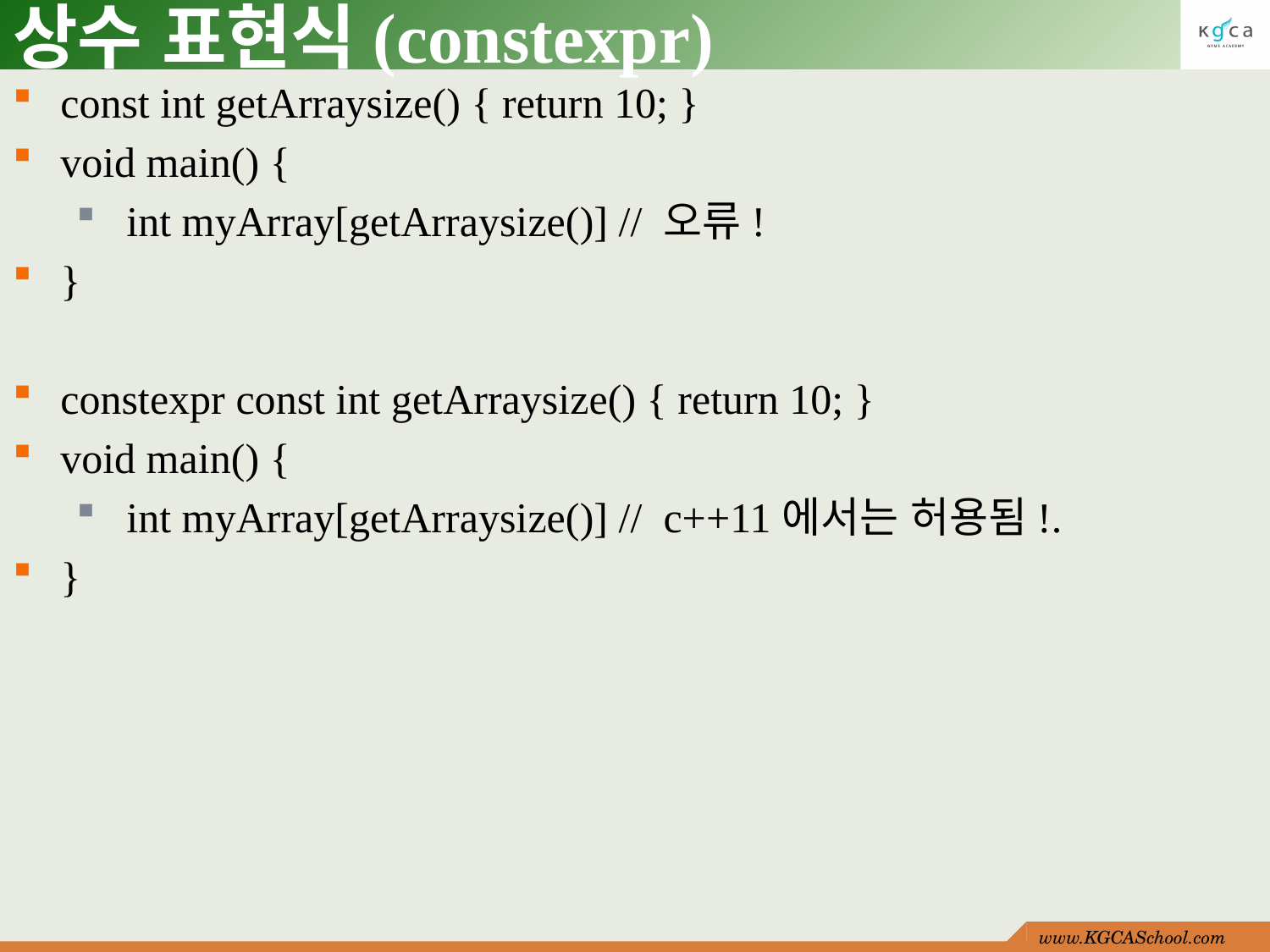

# 상수 표현식(constexpr)
const int getArraysize() { return 10; }
void main() {
 int myArray[getArraysize()] // 오류!
}

constexpr const int getArraysize() { return 10; }
void main() {
 int myArray[getArraysize()] //  c++11에서는 허용됨!.
}